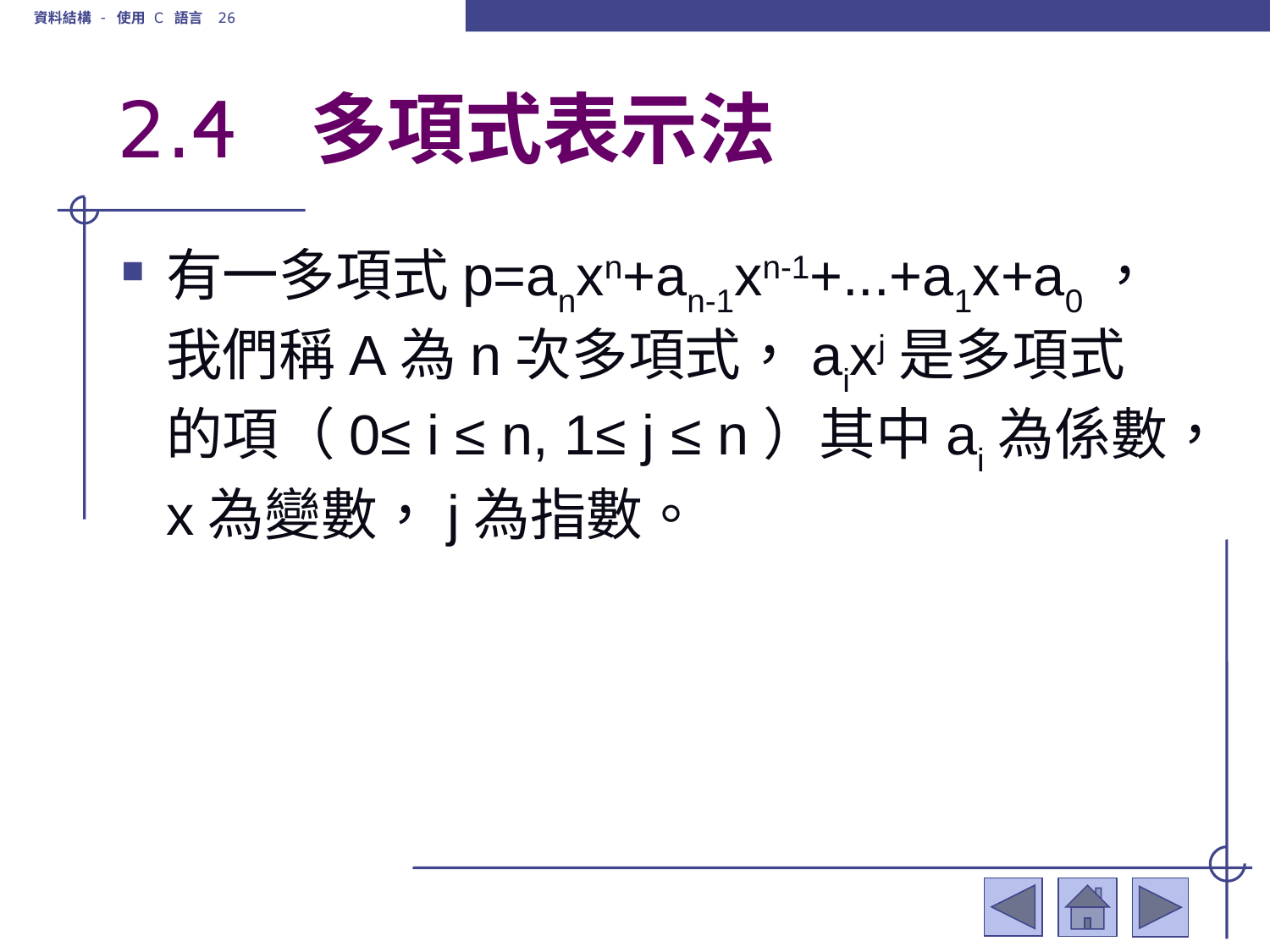

資料結構 - 使用 C 語言   26
# 2.4	  多項式表示法
有一多項式p=anxn+an-1xn-1+...+a1x+a0，我們稱A為n次多項式，aixj是多項式的項（0≤ i ≤ n, 1≤ j ≤ n）其中ai為係數，x為變數，j為指數。